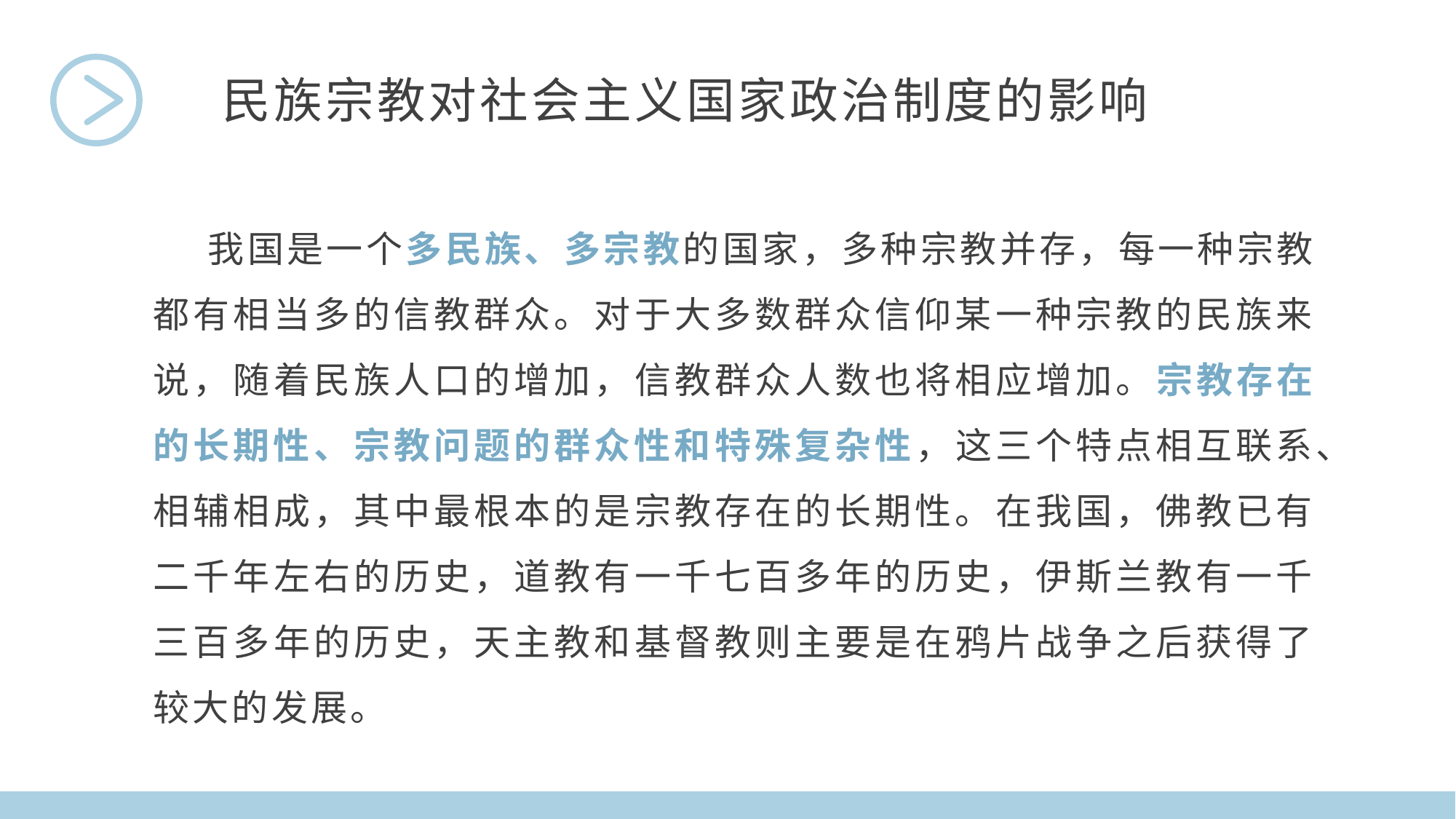

民族宗教对社会主义国家政治制度的影响
我国是一个多民族、多宗教的国家，多种宗教并存，每一种宗教都有相当多的信教群众。对于大多数群众信仰某一种宗教的民族来说，随着民族人口的增加，信教群众人数也将相应增加。宗教存在的长期性、宗教问题的群众性和特殊复杂性，这三个特点相互联系、相辅相成，其中最根本的是宗教存在的长期性。在我国，佛教已有二千年左右的历史，道教有一千七百多年的历史，伊斯兰教有一千三百多年的历史，天主教和基督教则主要是在鸦片战争之后获得了较大的发展。